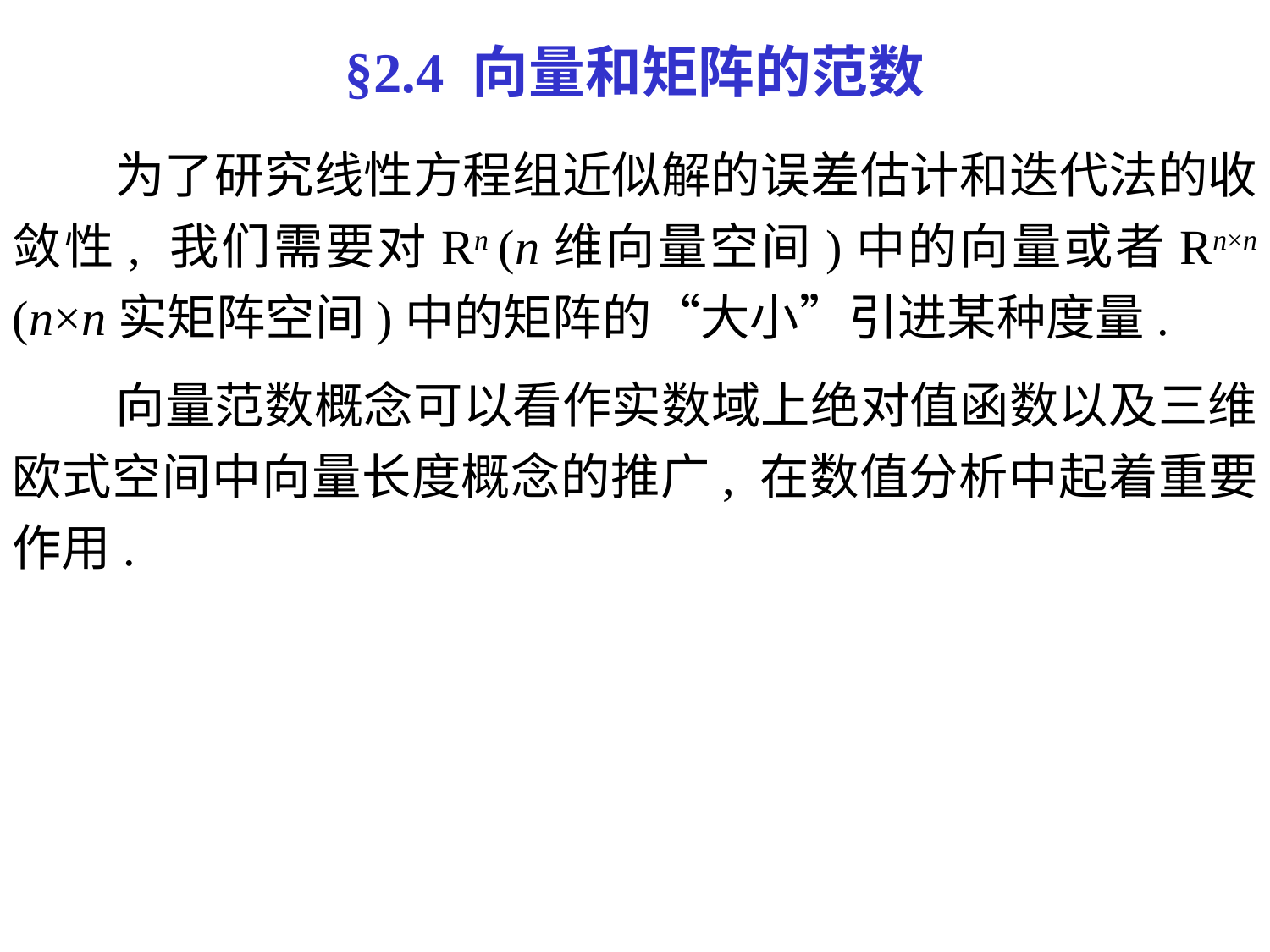

§2.4 向量和矩阵的范数
        为了研究线性方程组近似解的误差估计和迭代法的收敛性, 我们需要对Rn (n维向量空间)中的向量或者Rn×n (n×n实矩阵空间)中的矩阵的“大小”引进某种度量.
        向量范数概念可以看作实数域上绝对值函数以及三维欧式空间中向量长度概念的推广, 在数值分析中起着重要作用.